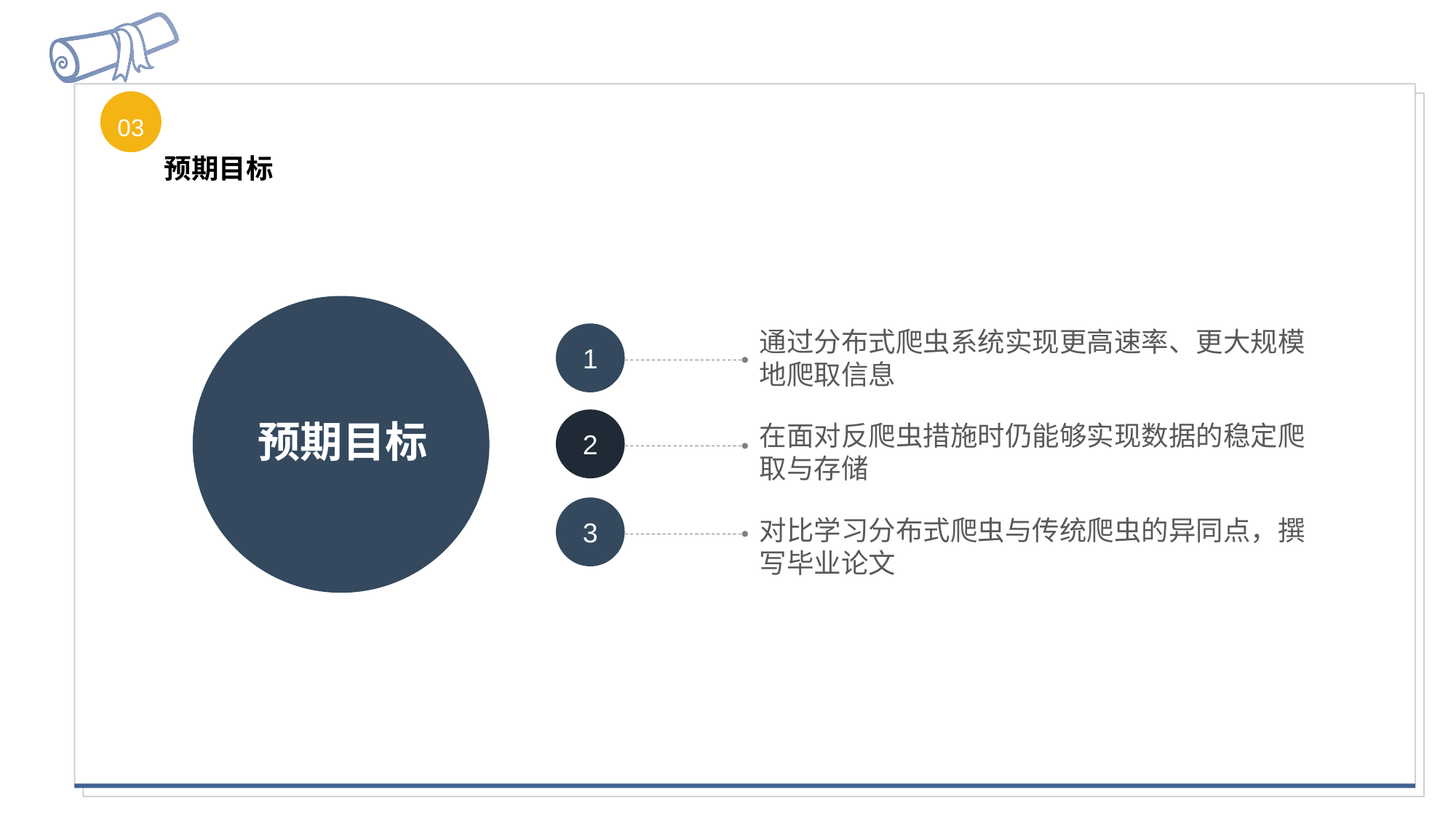

03
预期目标

通过分布式爬虫系统实现更高速率、更大规模地爬取信息
1
2
预期目标
在面对反爬虫措施时仍能够实现数据的稳定爬取与存储
3
对比学习分布式爬虫与传统爬虫的异同点，撰写毕业论文